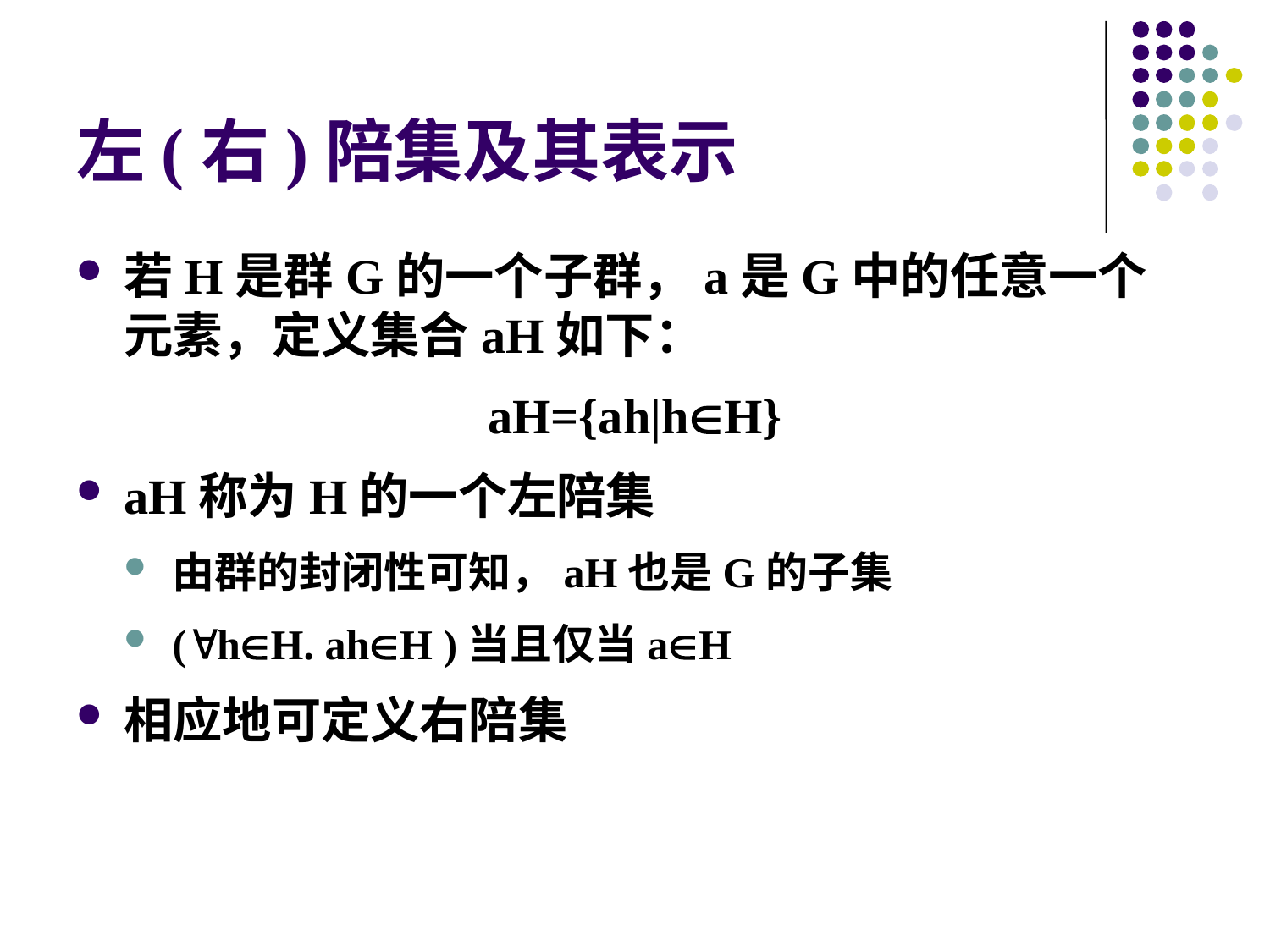

# 左(右)陪集及其表示
若H是群G的一个子群，a是G中的任意一个元素，定义集合aH如下：
aH={ah|h∈H}
aH称为H的一个左陪集
由群的封闭性可知，aH也是G的子集
(∀h∈H. ah∈H )当且仅当a∈H
相应地可定义右陪集